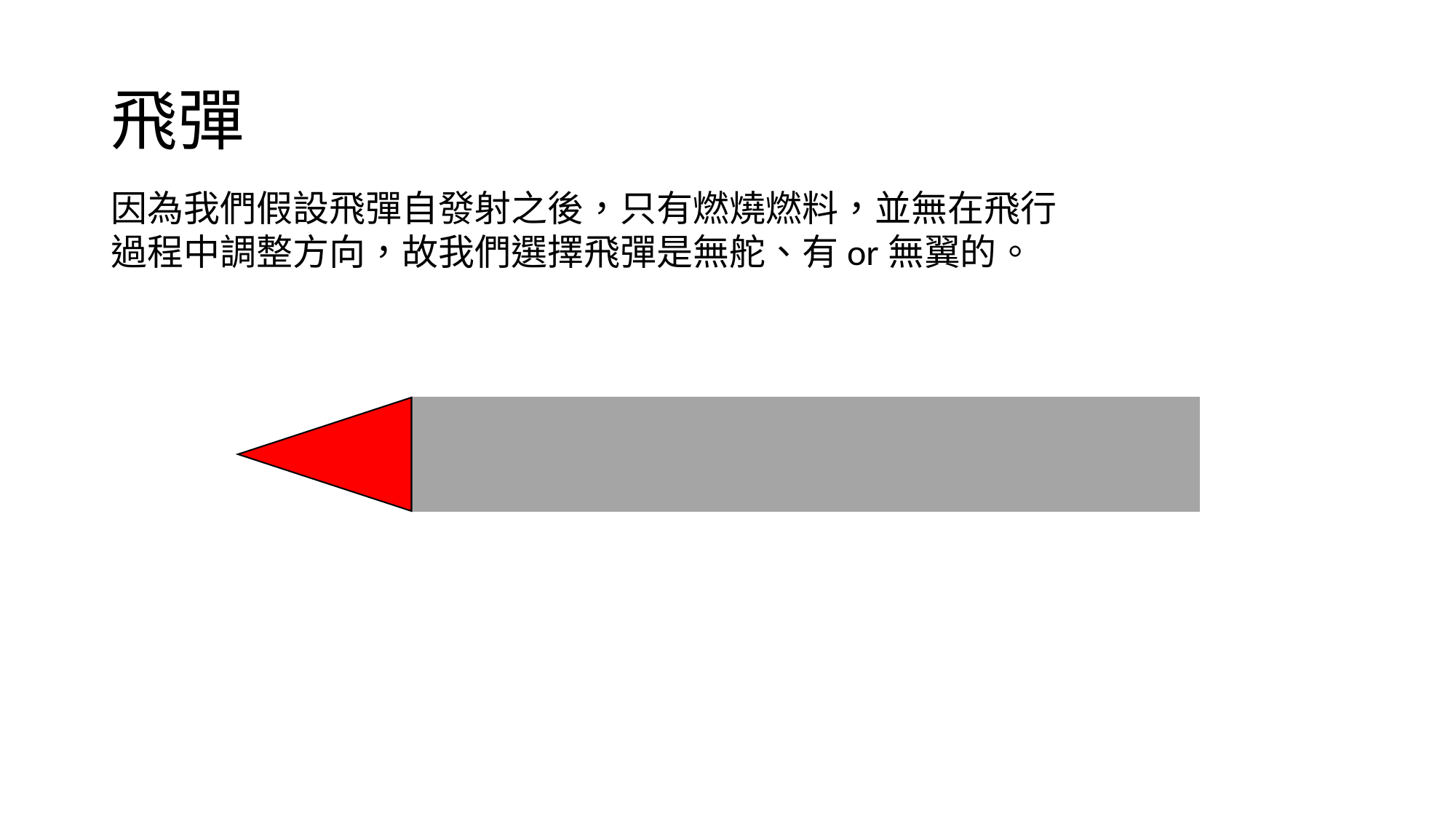

# 飛彈
因為我們假設飛彈自發射之後，只有燃燒燃料，並無在飛行過程中調整方向，故我們選擇飛彈是無舵、有or無翼的。